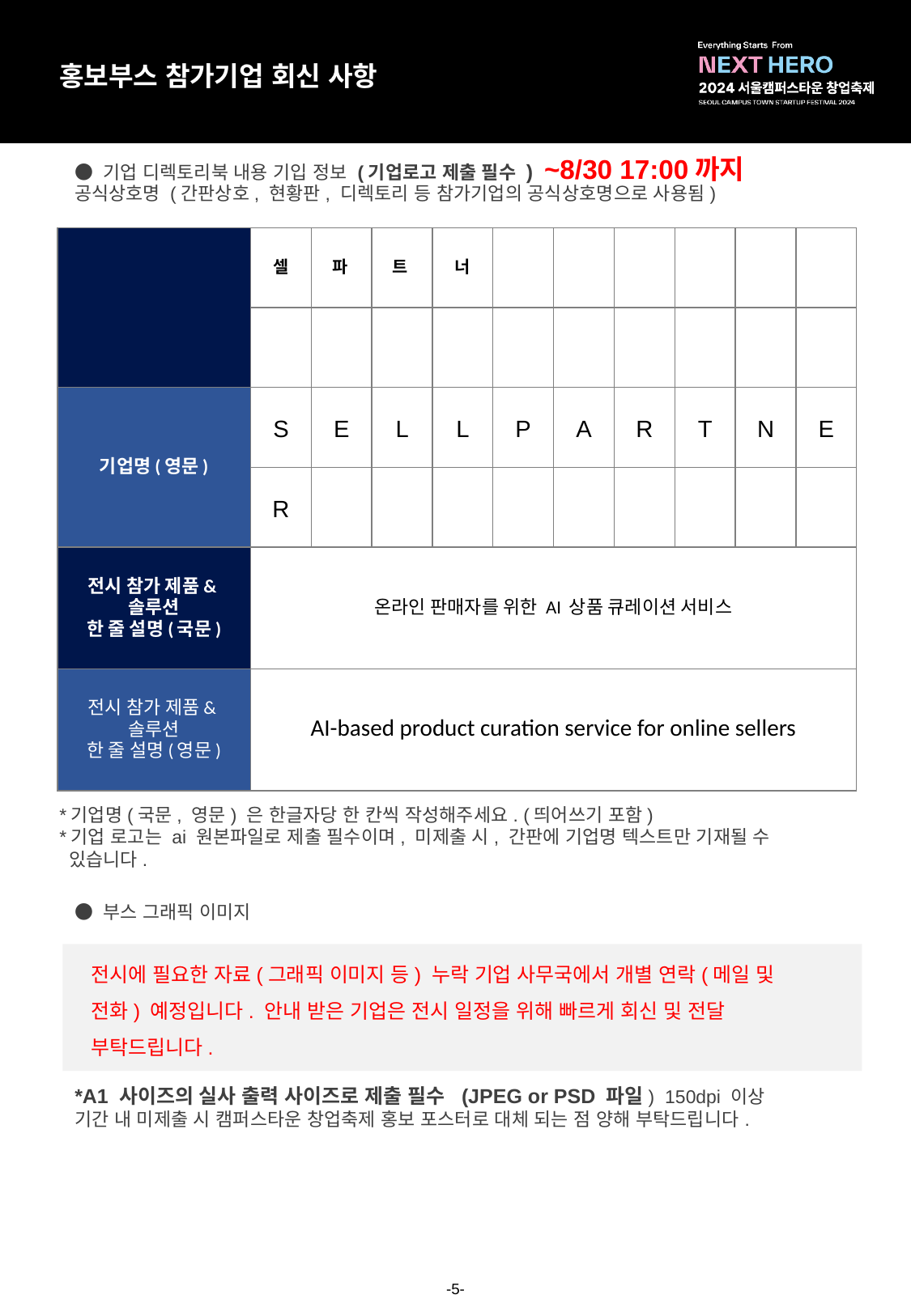

홍보부스 참가기업 회신 사항
● 기업 디렉토리북 내용 기입 정보 (기업로고 제출 필수 )  ~8/30 17:00까지
공식상호명 (간판상호, 현황판, 디렉토리 등 참가기업의 공식상호명으로 사용됨)
|  | 셀 | 파 | 트 | 너 |  |  |  |  |  |  |
| --- | --- | --- | --- | --- | --- | --- | --- | --- | --- | --- |
| 기업명(국문) |  |  |  |  |  |  |  |  |  |  |
| 기업명(영문) | S | E | L | L | P | A | R | T | N | E |
| 기업명(영문) | R |  |  |  |  |  |  |  |  |  |
| 전시 참가 제품&솔루션 한 줄 설명(국문) | 온라인 판매자를 위한 AI 상품 큐레이션 서비스 |  |  |  |  |  |  |  |  |  |
| 전시 참가 제품&솔루션 한 줄 설명(영문) | AI-based product curation service for online sellers |  |  |  |  |  |  |  |  |  |
*기업명(국문, 영문) 은 한글자당 한 칸씩 작성해주세요. (띄어쓰기 포함)
*기업 로고는 ai 원본파일로 제출 필수이며, 미제출 시, 간판에 기업명 텍스트만 기재될 수
 있습니다.

● 부스 그래픽 이미지

전시에 필요한 자료(그래픽 이미지 등) 누락 기업 사무국에서 개별 연락(메일 및 전화) 예정입니다. 안내 받은 기업은 전시 일정을 위해 빠르게 회신 및 전달 부탁드립니다.
*A1 사이즈의 실사 출력 사이즈로 제출 필수  (JPEG or PSD 파일)  150dpi 이상
기간 내 미제출 시 캠퍼스타운 창업축제 홍보 포스터로 대체 되는 점 양해 부탁드립니다.

-5-